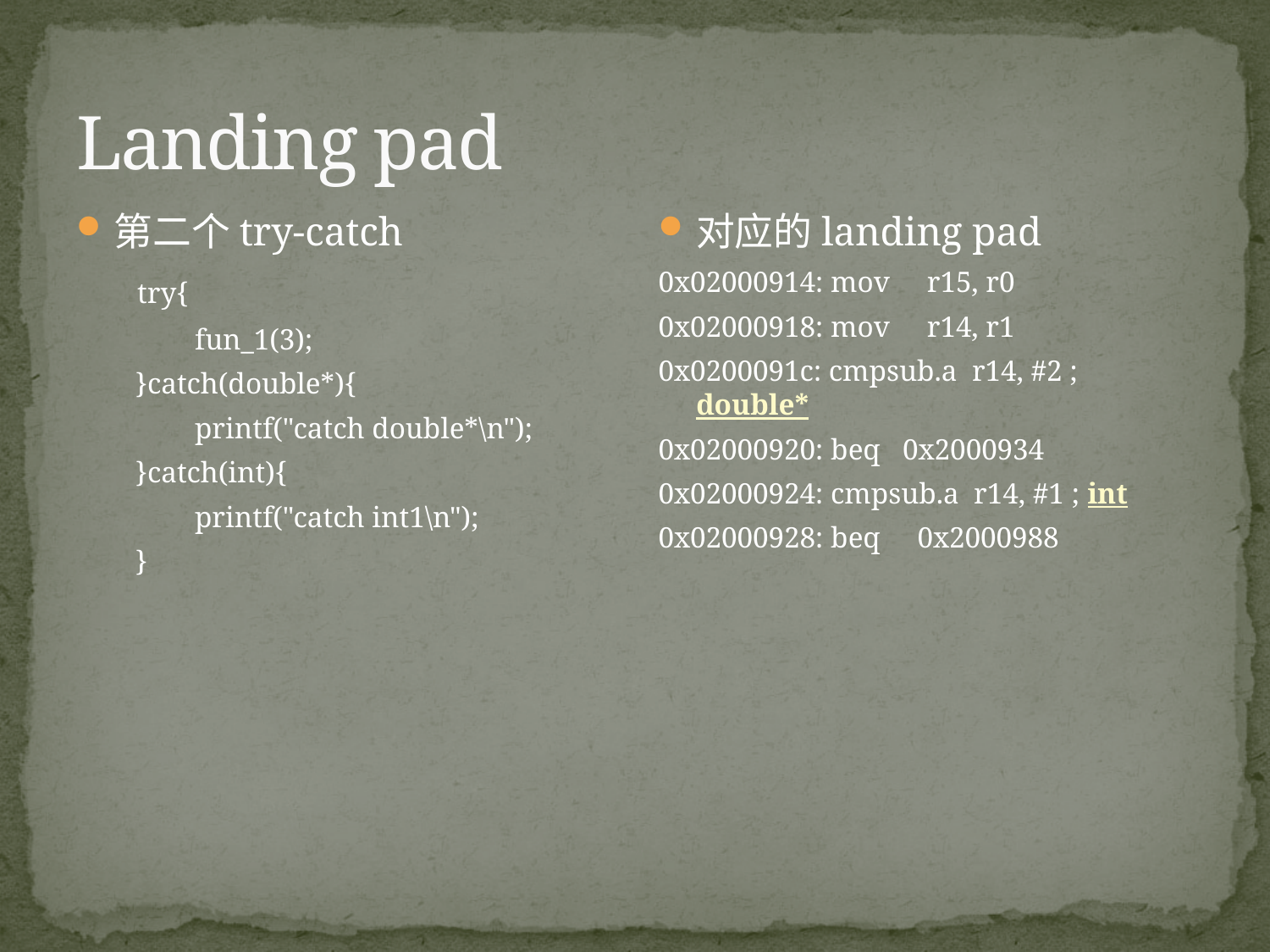

# Landing pad
第二个try-catch
      try{
                fun_1(3);
        }catch(double*){
                printf("catch double*\n");
        }catch(int){
                printf("catch int1\n");
        }

对应的landing pad
0x02000914: mov     r15, r0
0x02000918: mov     r14, r1
0x0200091c: cmpsub.a  r14, #2 ; double*
0x02000920: beq   0x2000934
0x02000924: cmpsub.a  r14, #1 ; int
0x02000928: beq     0x2000988